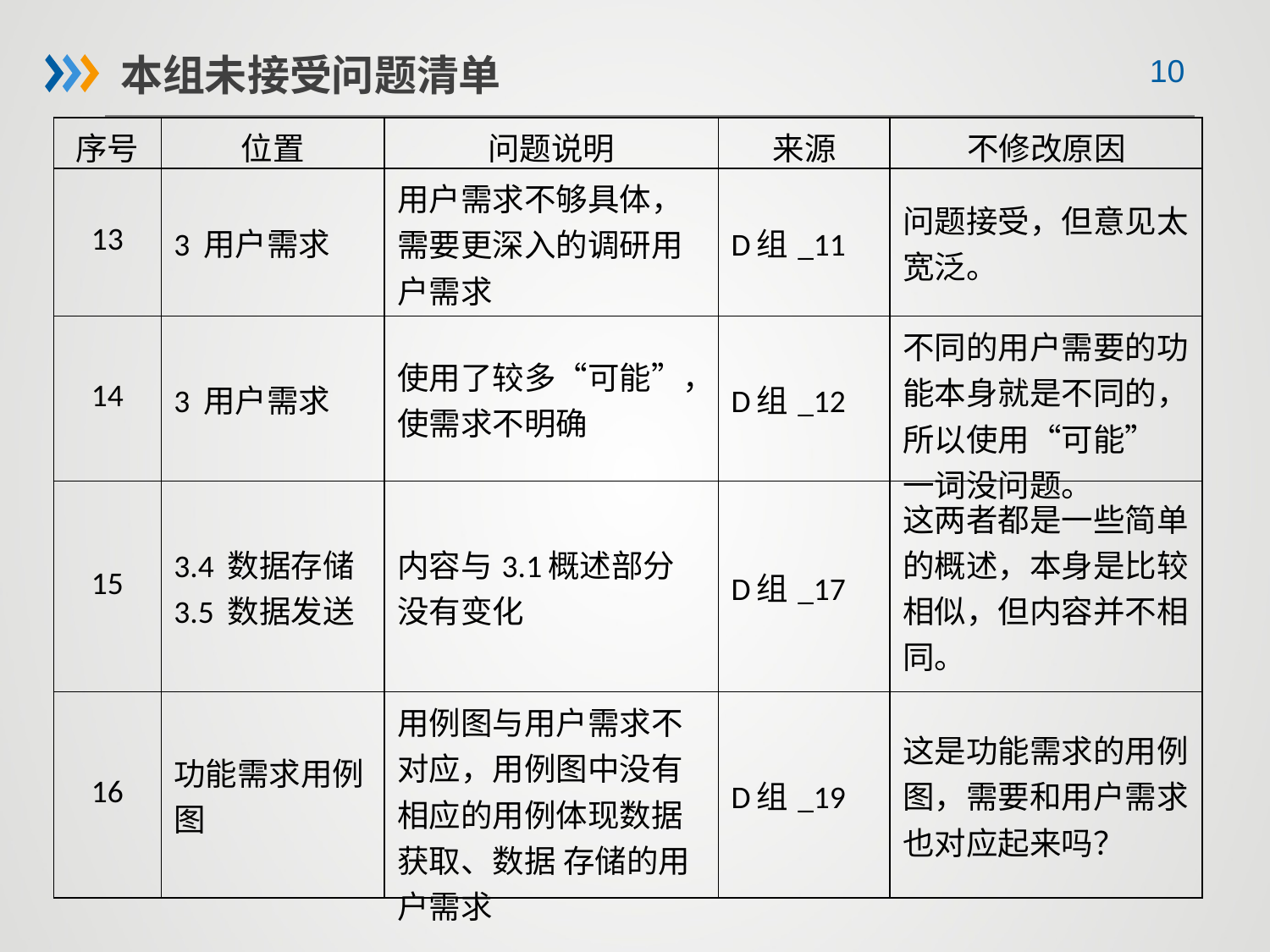

本组未接受问题清单
| 序号 | 位置 | 问题说明 | 来源 | 不修改原因 |
| --- | --- | --- | --- | --- |
| 13 | 3 用户需求 | 用户需求不够具体，需要更深入的调研用户需求 | D组\_11 | 问题接受，但意见太宽泛。 |
| 14 | 3 用户需求 | 使用了较多“可能”，使需求不明确 | D组\_12 | 不同的用户需要的功能本身就是不同的，所以使用“可能” 一词没问题。 |
| 15 | 3.4 数据存储 3.5 数据发送 | 内容与3.1概述部分没有变化 | D组\_17 | 这两者都是一些简单的概述，本身是比较相似，但内容并不相同。 |
| 16 | 功能需求用例图 | 用例图与用户需求不对应，用例图中没有相应的用例体现数据获取、数据 存储的用户需求 | D组\_19 | 这是功能需求的用例图，需要和用户需求也对应起来吗？ |